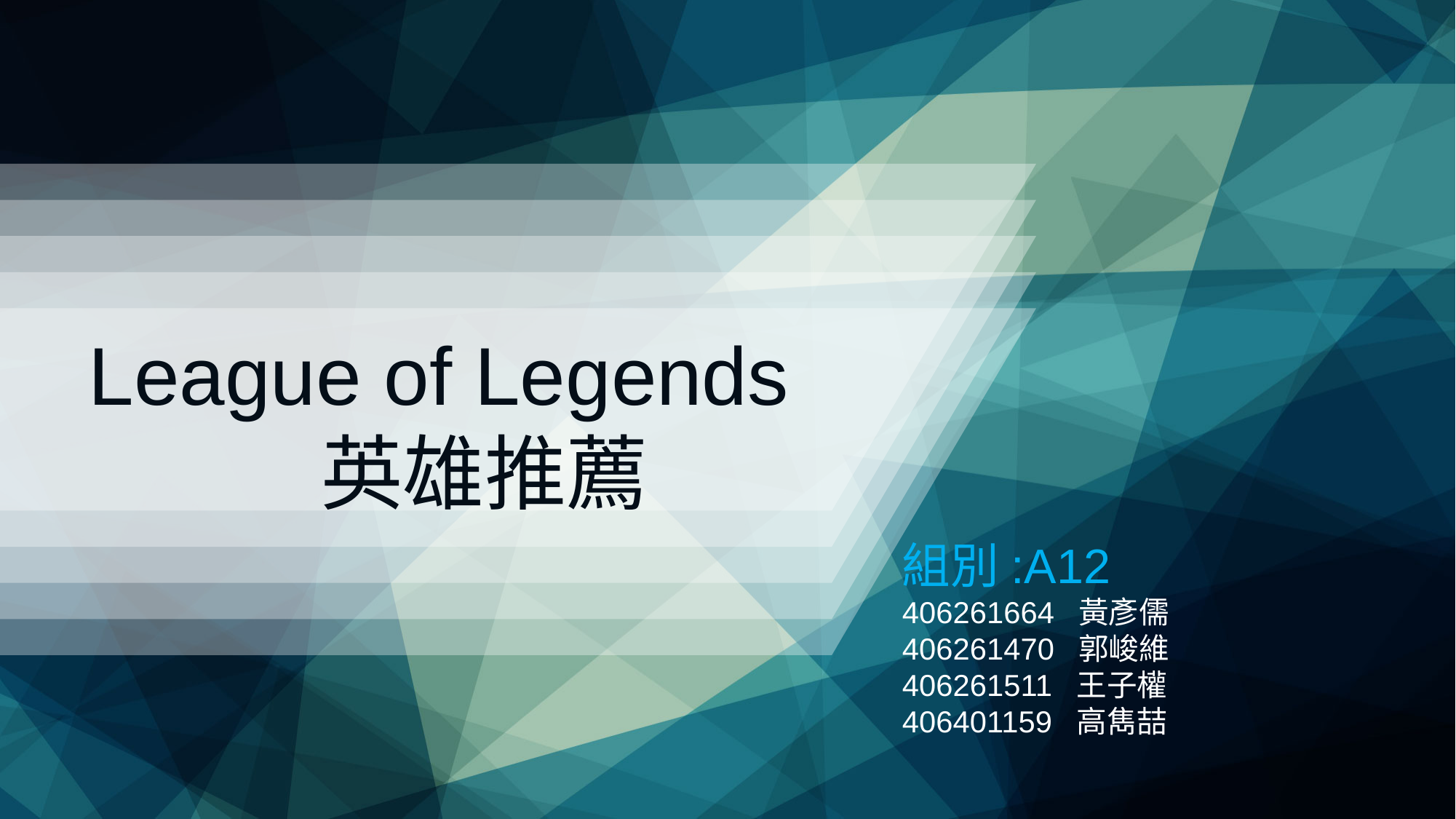

League of Legends
英雄推薦
組別:A12
406261664  黃彥儒
406261470  郭峻維
406261511  王子權
406401159  高雋喆
1